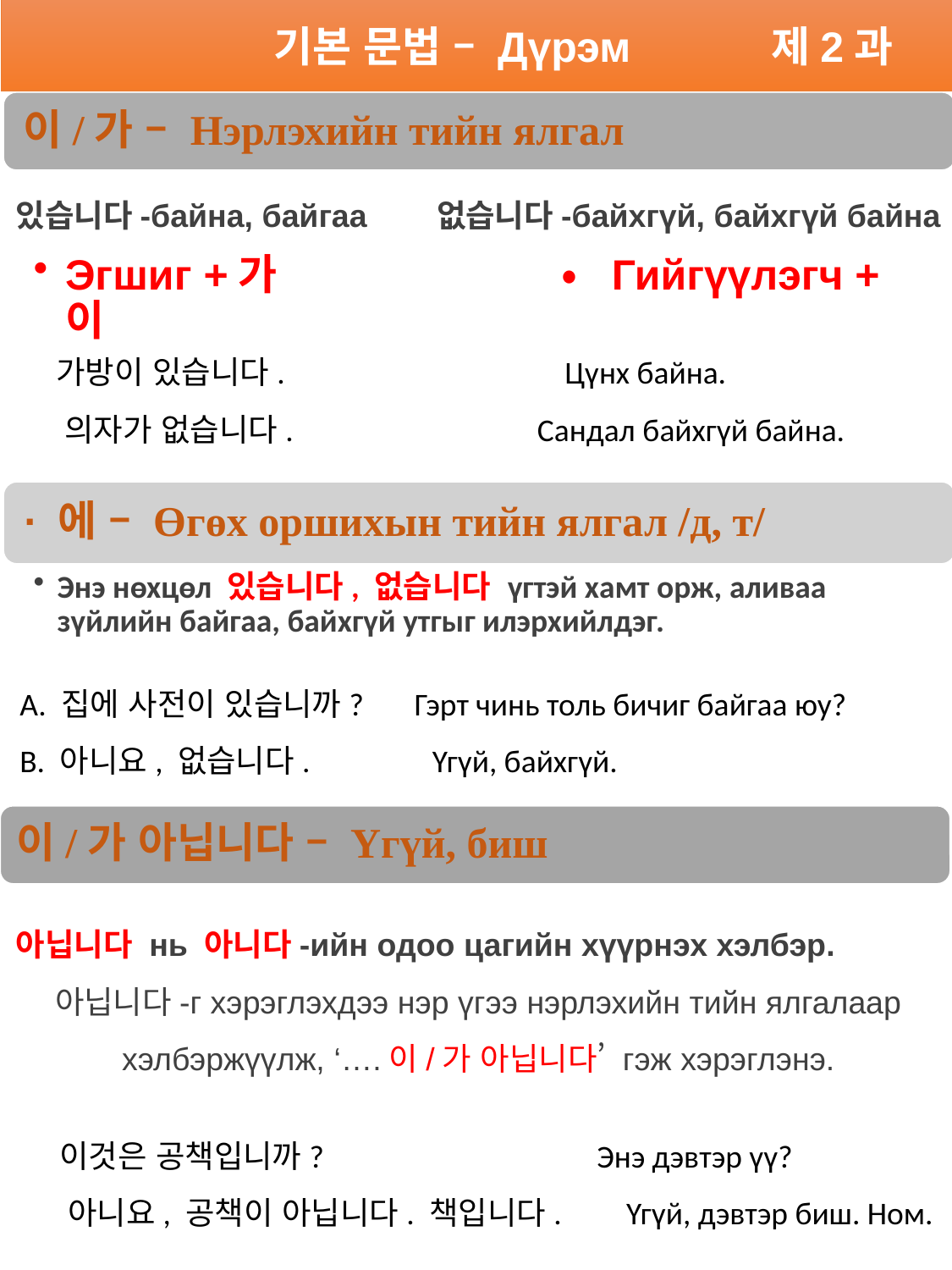

기본 문법 – Дүрэм           제2과
이/가 – Нэрлэхийн тийн ялгал
Эгшиг +가                        •  Гийгүүлэгч + 이

∙ 에 – Өгөх оршихын тийн ялгал /д, т/
Энэ нөхцөл 있습니다, 없습니다 үгтэй хамт орж, аливаа зүйлийн байгаа, байхгүй утгыг илэрхийлдэг.
있습니다-байна, байгаа       없습니다-байхгүй, байхгүй байна
     가방이 있습니다.                                       Цүнх байна.
     의자가 없습니다.                                  Сандал байхгүй байна.
 A. 집에 사전이 있습니까?       Гэрт чинь толь бичиг байгаа юу?
 B. 아니요, 없습니다.                 Үгүй, байхгүй.
이/가 아닙니다 – Үгүй, биш
아닙니다 нь 아니다-ийн одоо цагийн хүүрнэх хэлбэр.
아닙니다-г хэрэглэхдээ нэр үгээ нэрлэхийн тийн ялгалаар хэлбэржүүлж, ‘….이/가 아닙니다’ гэж хэрэглэнэ.
     이것은 공책입니까?                                      Энэ дэвтэр үү?
     아니요, 공책이 아닙니다. 책입니다.         Үгүй, дэвтэр биш. Ном.